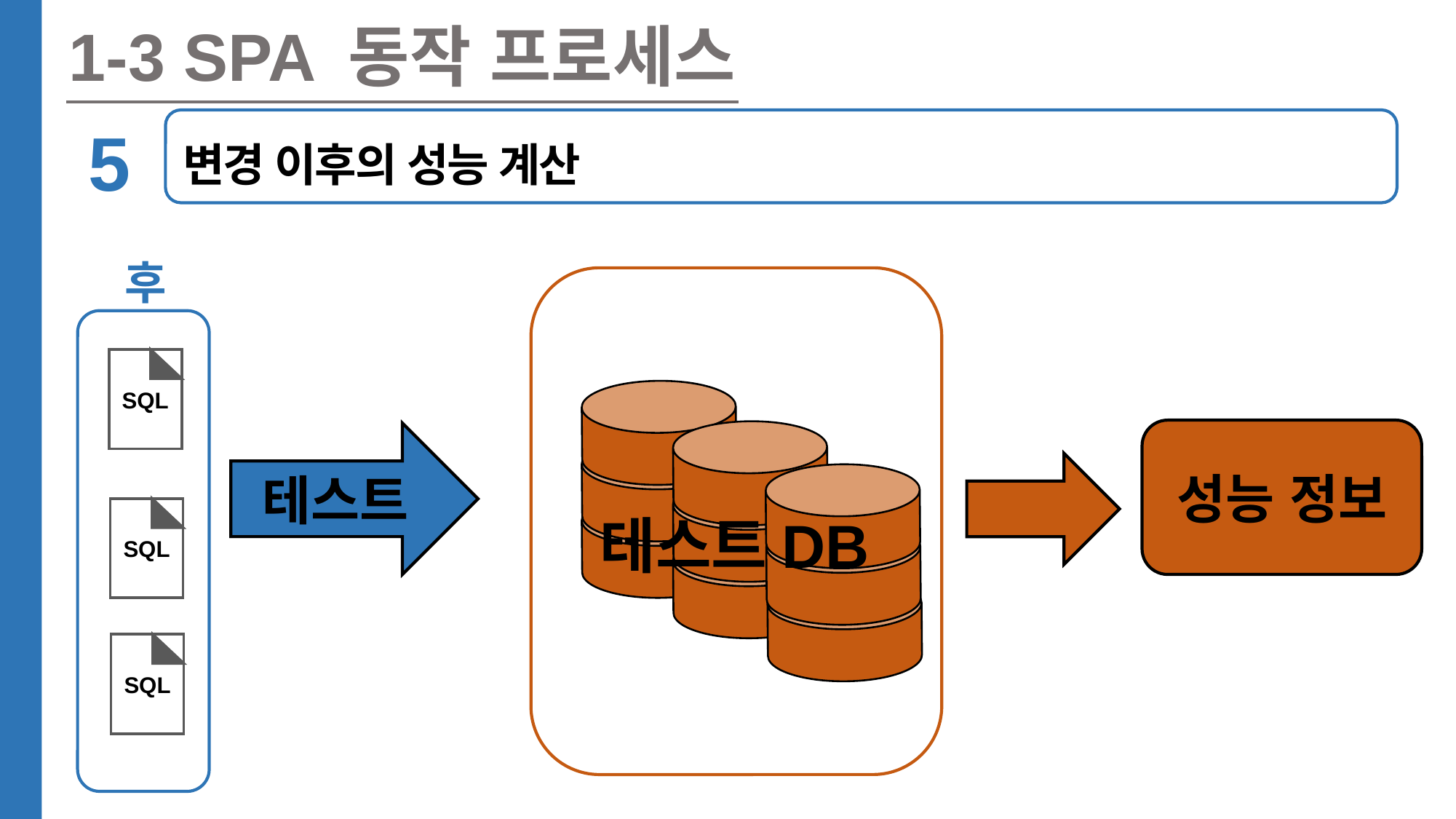

1-3 SPA 동작 프로세스
5
변경 이후의 성능 계산
후

테스트DB

SQL
성능 정보
테스트

SQL

SQL